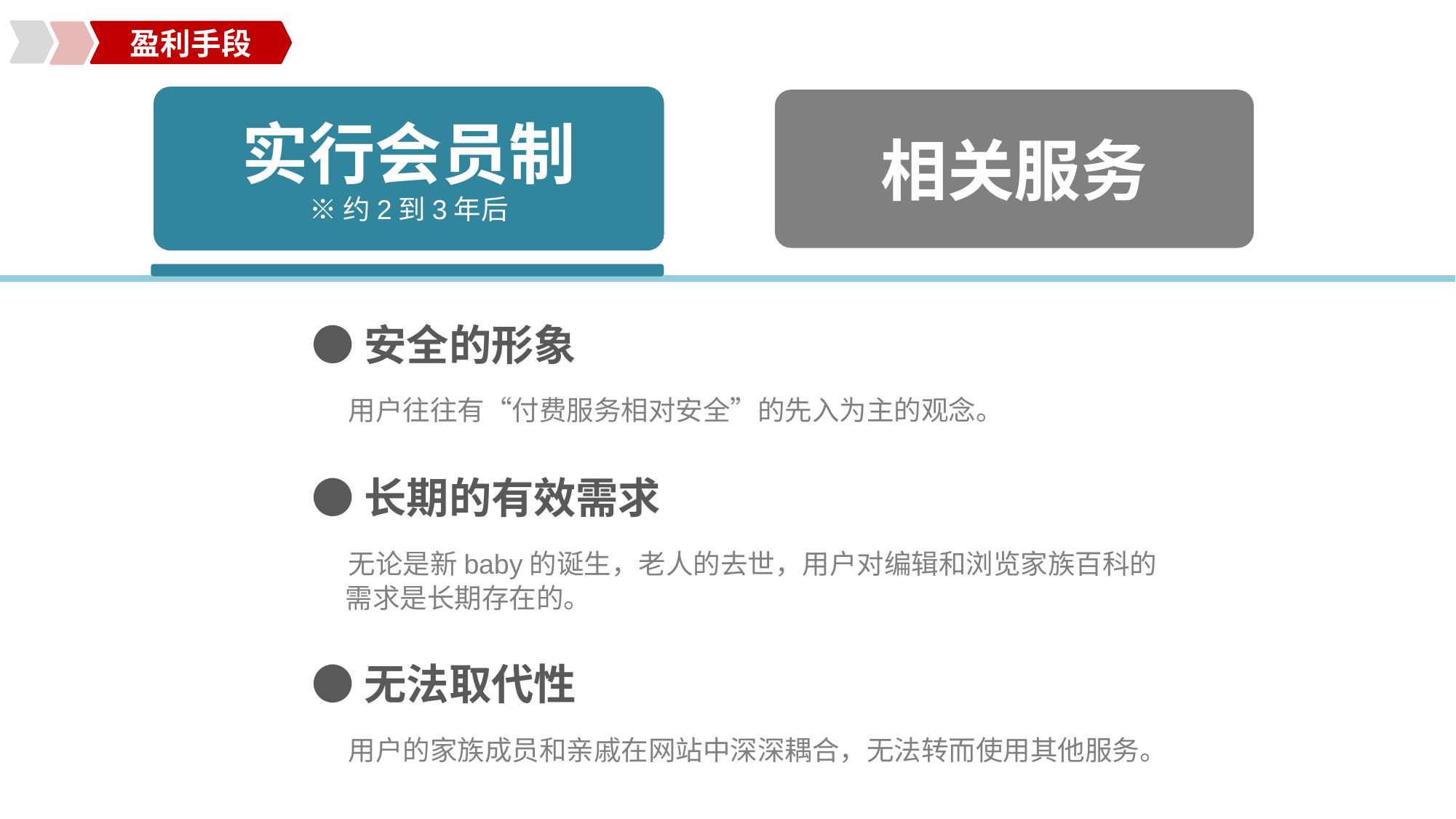

盈利手段

实行会员制
※约2到3年后
相关服务

●安全的形象

　用户往往有“付费服务相对安全”的先入为主的观念。

●长期的有效需求

　无论是新baby的诞生，老人的去世，用户对编辑和浏览家族百科的
　 需求是长期存在的。

●无法取代性

　用户的家族成员和亲戚在网站中深深耦合，无法转而使用其他服务。